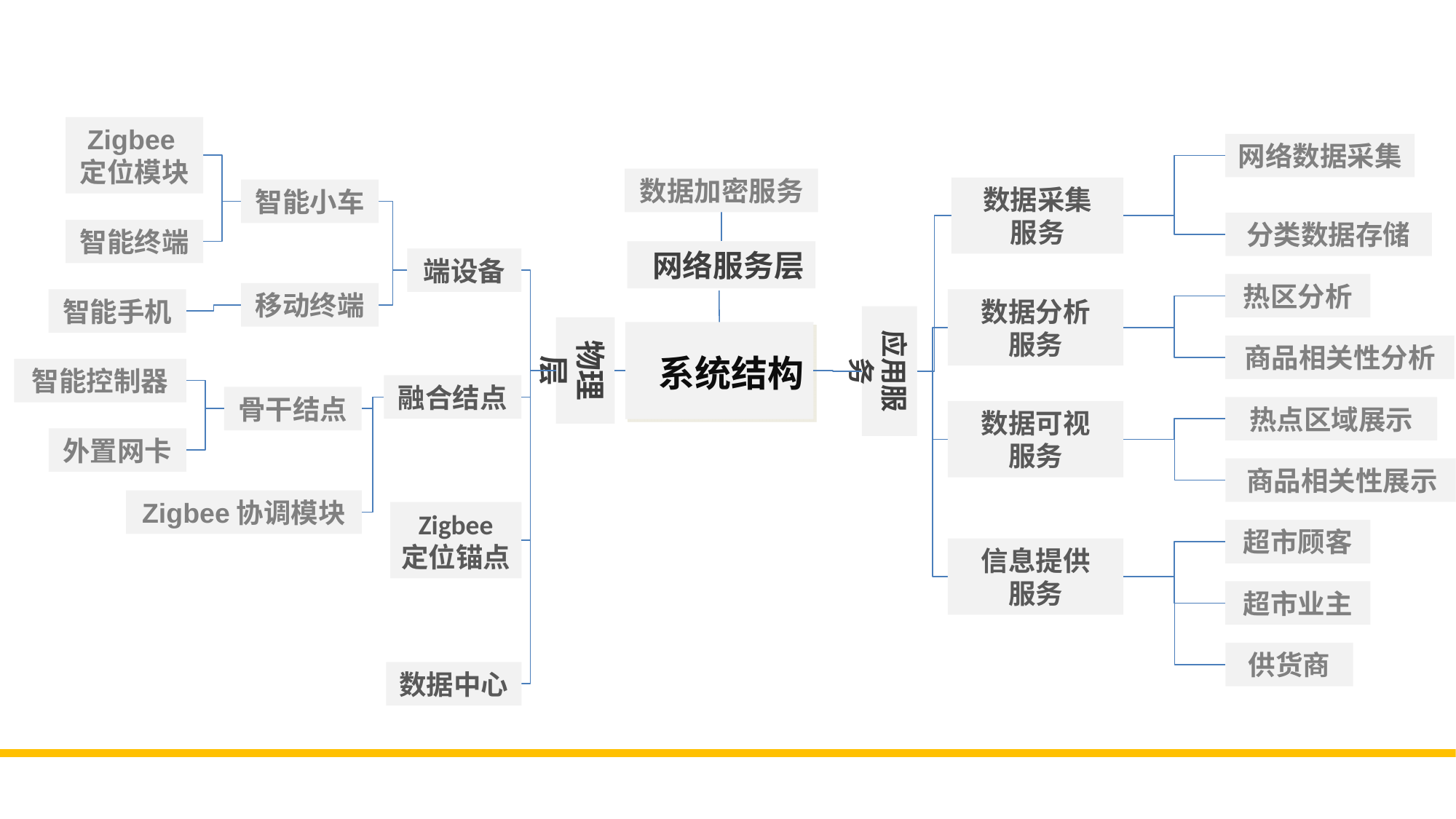

Zigbee定位模块
网络数据采集
数据加密服务
数据采集
服务
智能小车
分类数据存储
智能终端
 网络服务层
端设备
热区分析
移动终端
智能手机
数据分析
服务
应用服务
物理层

系统结构
商品相关性分析
智能控制器
融合结点
骨干结点
热点区域展示
数据可视
服务
外置网卡
商品相关性展示
Zigbee协调模块
Zigbee
定位锚点
超市顾客
信息提供
服务
超市业主
供货商
数据中心